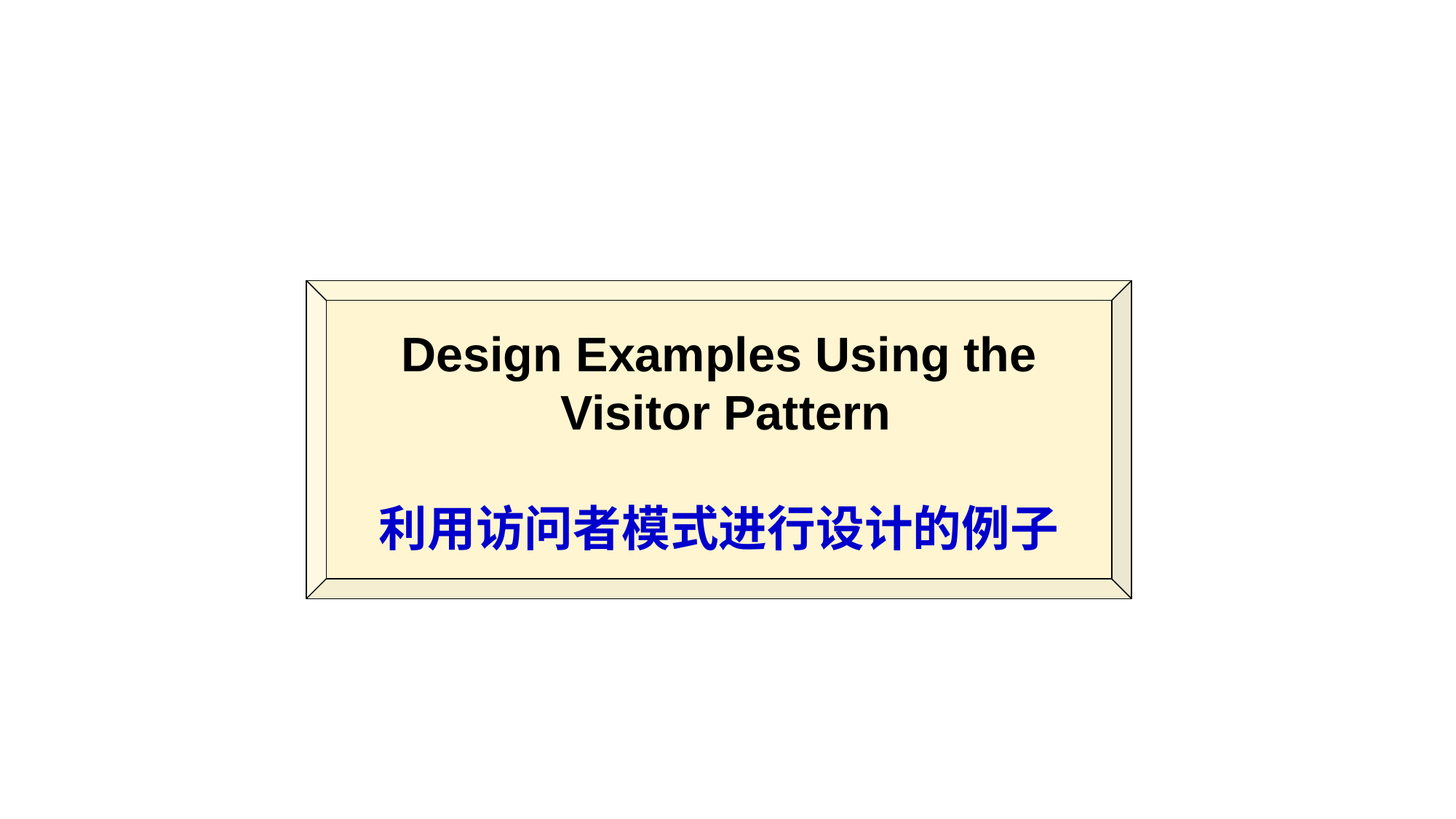

#
Design Examples Using the
 Visitor Pattern

利用访问者模式进行设计的例子
22